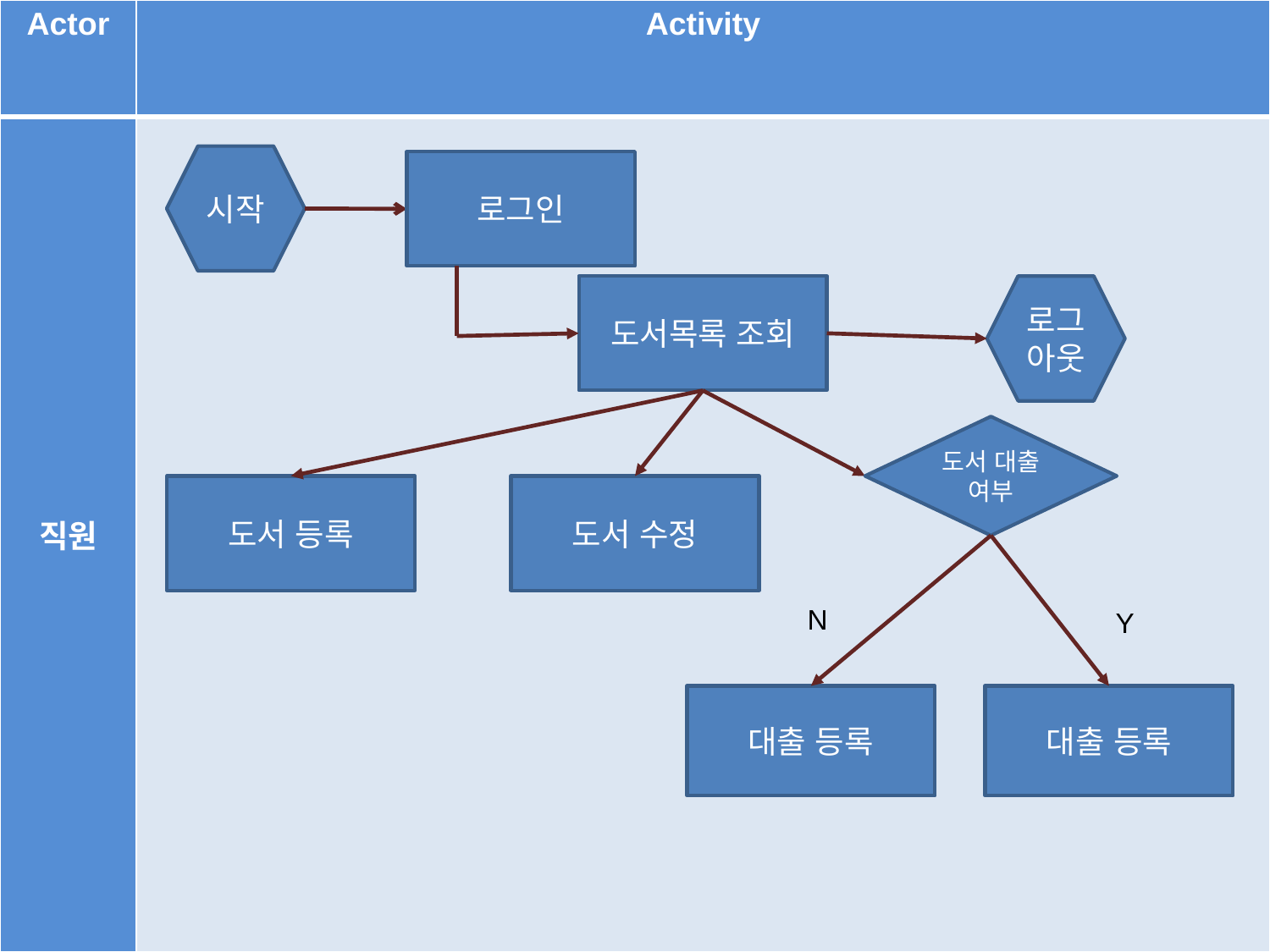

| Actor | Activity |
| --- | --- |
| 직원 |  |
시작
로그인
도서목록 조회
로그아웃
도서 대출 여부
도서 등록
도서 수정
N
Y
대출 등록
대출 등록